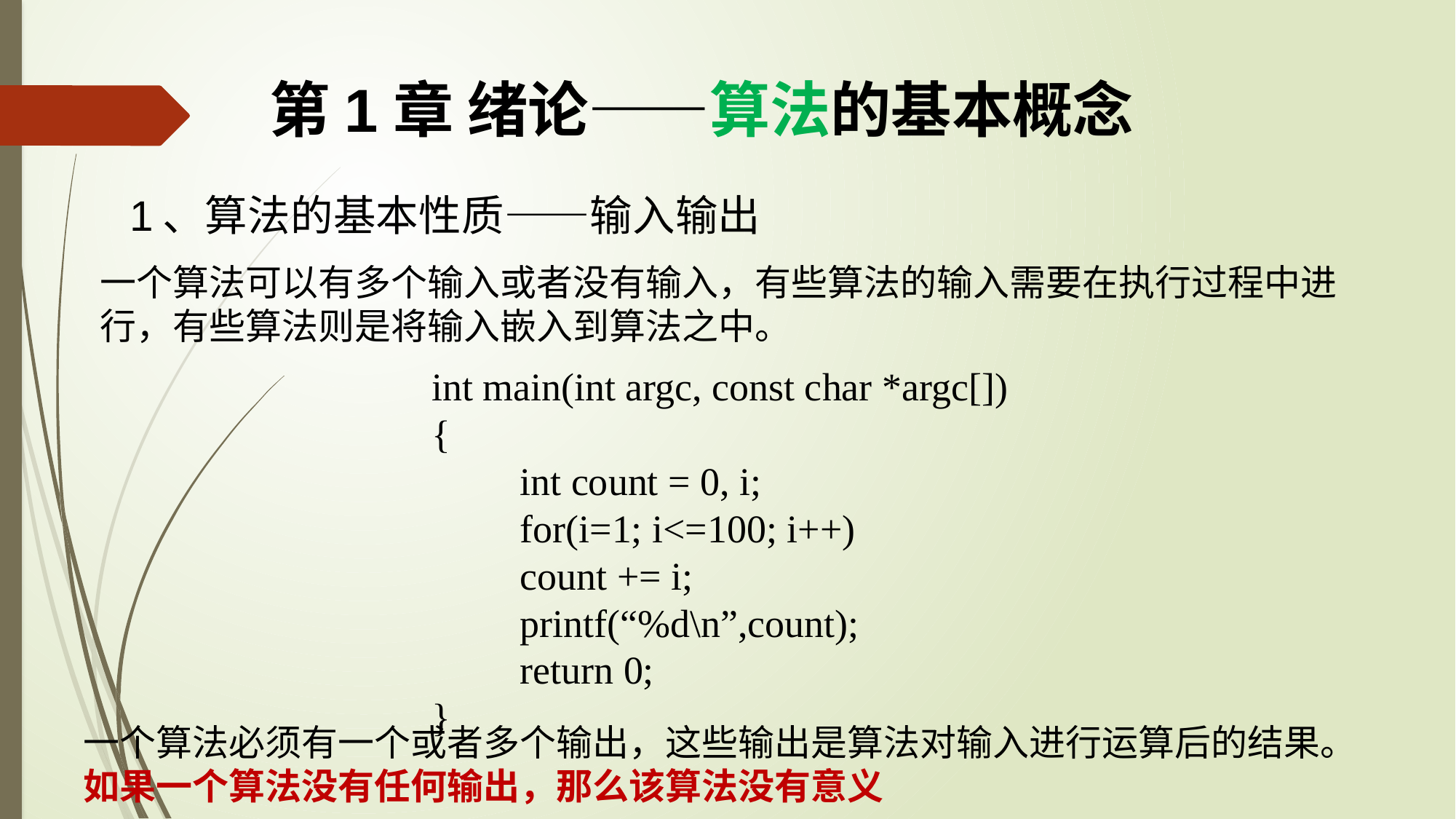

第1章 绪论——算法的基本概念
1、算法的基本性质——输入输出
一个算法可以有多个输入或者没有输入，有些算法的输入需要在执行过程中进行，有些算法则是将输入嵌入到算法之中。
int main(int argc, const char *argc[])
{
	int count = 0, i;
	for(i=1; i<=100; i++)
		count += i;
	printf(“%d\n”,count);
	return 0;
}

一个算法必须有一个或者多个输出，这些输出是算法对输入进行运算后的结果。
如果一个算法没有任何输出，那么该算法没有意义